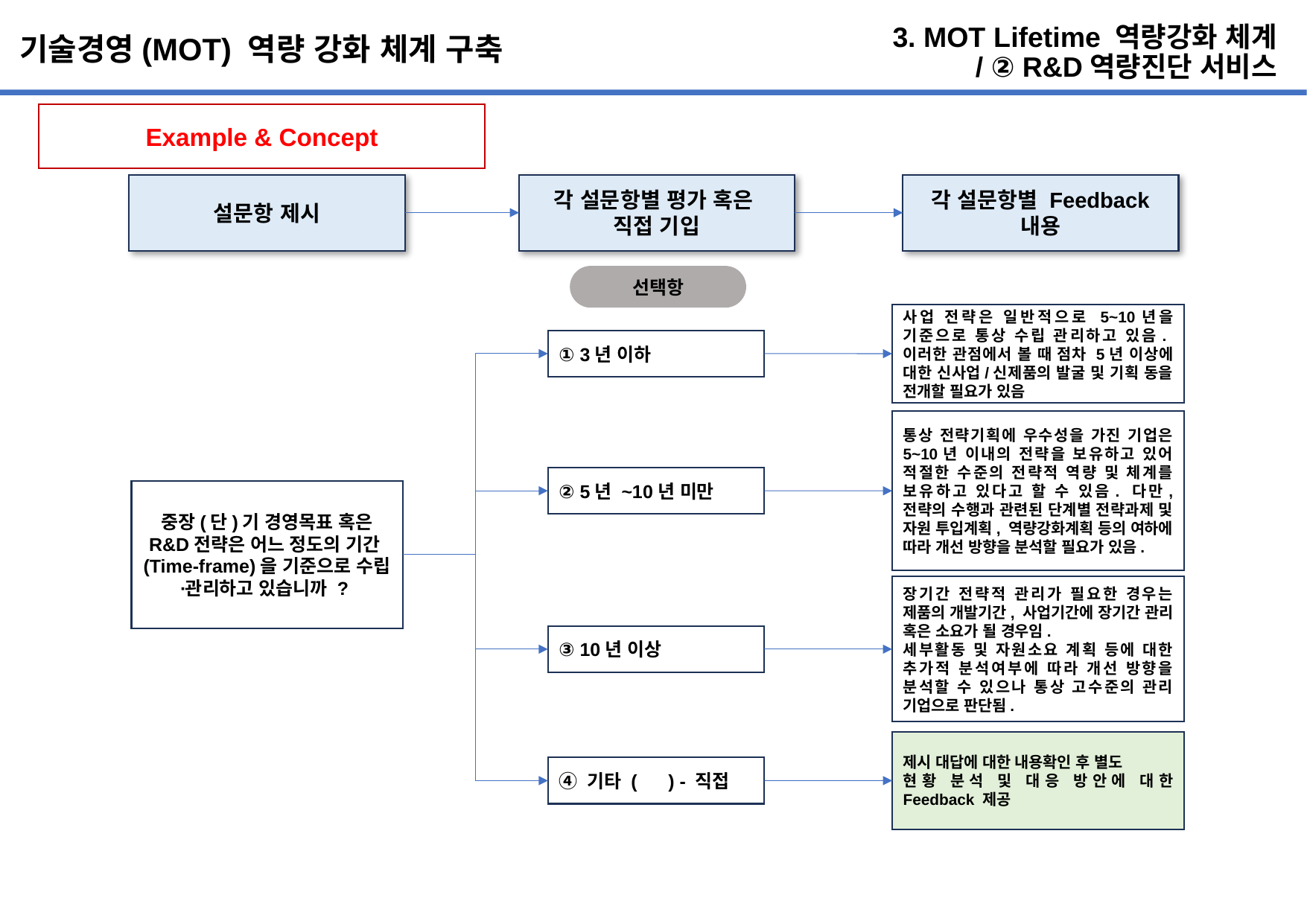

# 3. MOT Lifetime 역량강화 체계 / ② R&D역량진단 서비스
기술경영(MOT) 역량 강화 체계 구축
Example & Concept
설문항 제시
각 설문항별 평가 혹은
직접 기입
각 설문항별 Feedback 내용
선택항
사업 전략은 일반적으로 5~10년을 기준으로 통상 수립 관리하고 있음.  이러한 관점에서 볼 때 점차 5년 이상에 대한 신사업/신제품의 발굴 및 기획 동을 전개할 필요가 있음
① 3년 이하

통상 전략기획에 우수성을 가진 기업은 5~10년 이내의 전략을 보유하고 있어 적절한 수준의 전략적 역량 및 체계를 보유하고 있다고 할 수 있음. 다만, 전략의 수행과 관련된 단계별 전략과제 및 자원 투입계획, 역량강화계획 등의 여하에 따라 개선 방향을 분석할 필요가 있음.
② 5년 ~10년 미만
중장(단)기 경영목표 혹은 R&D전략은 어느 정도의 기간(Time-frame)을 기준으로 수립∙관리하고 있습니까 ?
장기간 전략적 관리가 필요한 경우는 제품의 개발기간, 사업기간에 장기간 관리 혹은 소요가 될 경우임.
세부활동 및 자원소요 계획 등에 대한 추가적 분석여부에 따라 개선 방향을 분석할 수 있으나 통상 고수준의 관리 기업으로 판단됨.
③ 10년 이상
제시 대답에 대한 내용확인 후 별도
현황 분석 및 대응 방안에 대한 Feedback 제공
④ 기타 (      ) - 직접